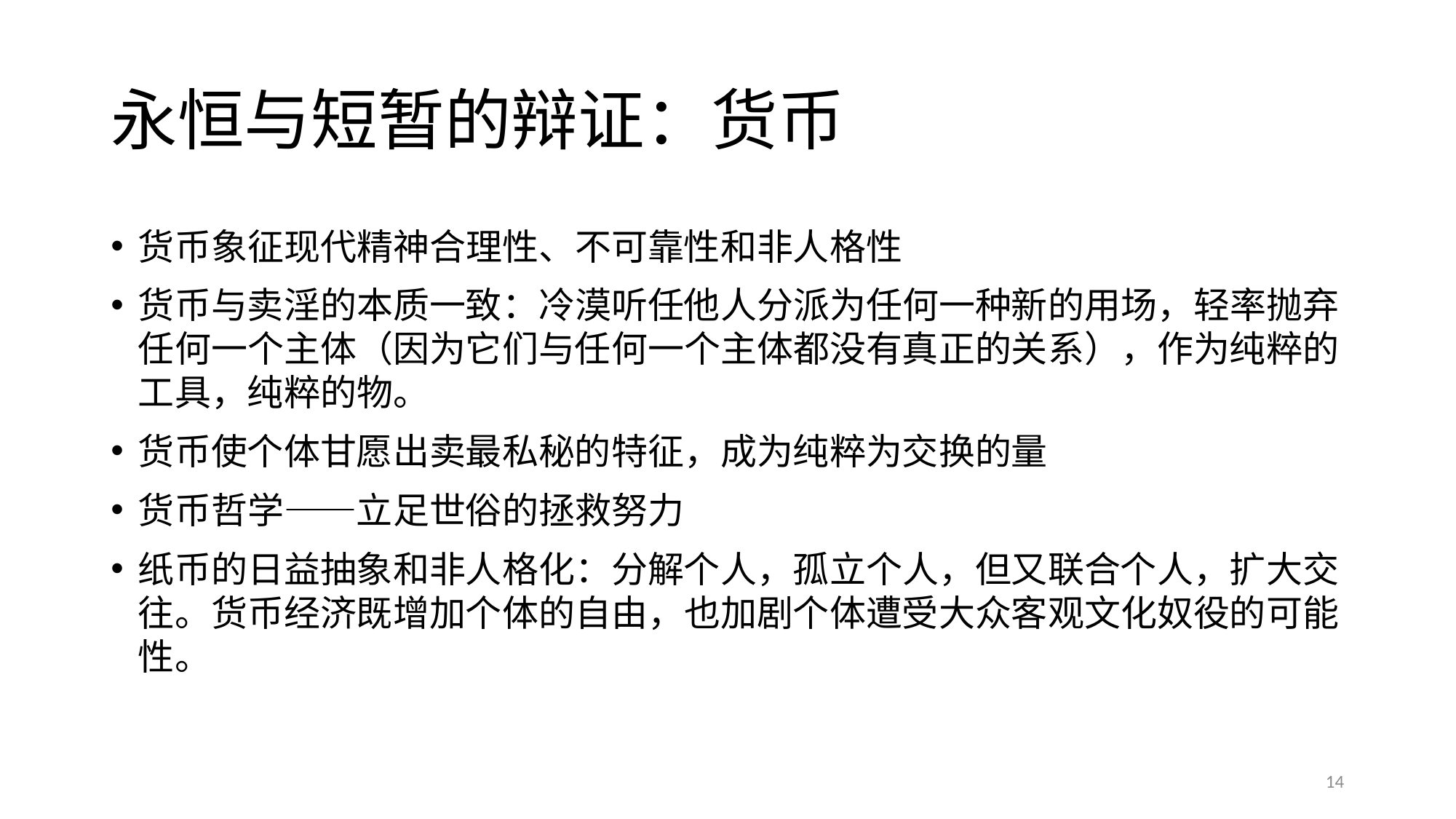

# 永恒与短暂的辩证：货币
货币象征现代精神合理性、不可靠性和非人格性
货币与卖淫的本质一致：冷漠听任他人分派为任何一种新的用场，轻率抛弃任何一个主体（因为它们与任何一个主体都没有真正的关系），作为纯粹的工具，纯粹的物。
货币使个体甘愿出卖最私秘的特征，成为纯粹为交换的量
货币哲学——立足世俗的拯救努力
纸币的日益抽象和非人格化：分解个人，孤立个人，但又联合个人，扩大交往。货币经济既增加个体的自由，也加剧个体遭受大众客观文化奴役的可能性。

14